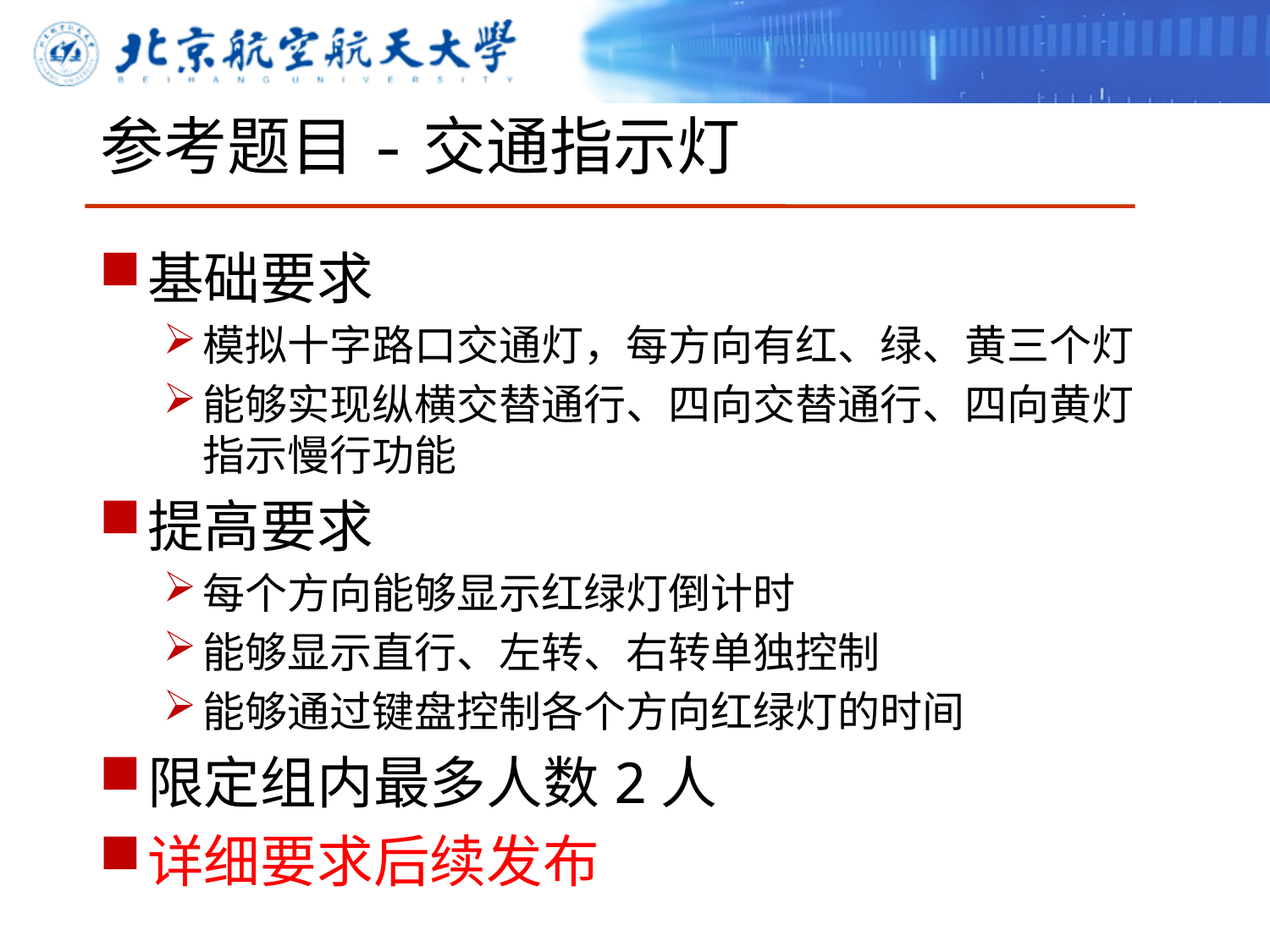

# 参考题目-交通指示灯
基础要求
模拟十字路口交通灯，每方向有红、绿、黄三个灯
能够实现纵横交替通行、四向交替通行、四向黄灯指示慢行功能
提高要求
每个方向能够显示红绿灯倒计时
能够显示直行、左转、右转单独控制
能够通过键盘控制各个方向红绿灯的时间
限定组内最多人数2人
详细要求后续发布